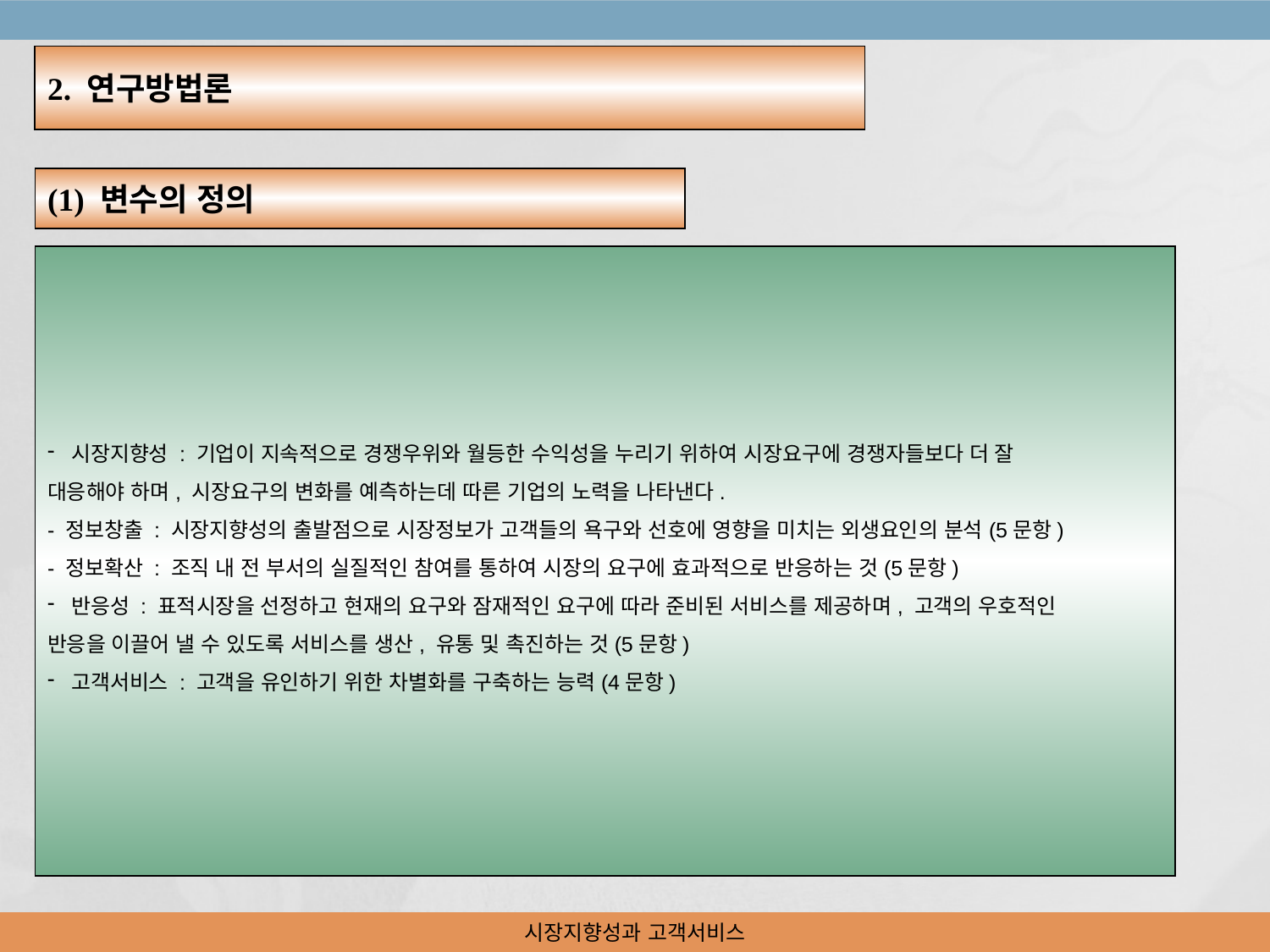

2. 연구방법론
(1) 변수의 정의
시장지향성 : 기업이 지속적으로 경쟁우위와 월등한 수익성을 누리기 위하여 시장요구에 경쟁자들보다 더 잘
대응해야 하며, 시장요구의 변화를 예측하는데 따른 기업의 노력을 나타낸다.
- 정보창출 : 시장지향성의 출발점으로 시장정보가 고객들의 욕구와 선호에 영향을 미치는 외생요인의 분석(5문항)
- 정보확산 : 조직 내 전 부서의 실질적인 참여를 통하여 시장의 요구에 효과적으로 반응하는 것(5문항)
반응성 : 표적시장을 선정하고 현재의 요구와 잠재적인 요구에 따라 준비된 서비스를 제공하며, 고객의 우호적인
반응을 이끌어 낼 수 있도록 서비스를 생산, 유통 및 촉진하는 것(5문항)
고객서비스 : 고객을 유인하기 위한 차별화를 구축하는 능력(4문항)
시장지향성과 고객서비스